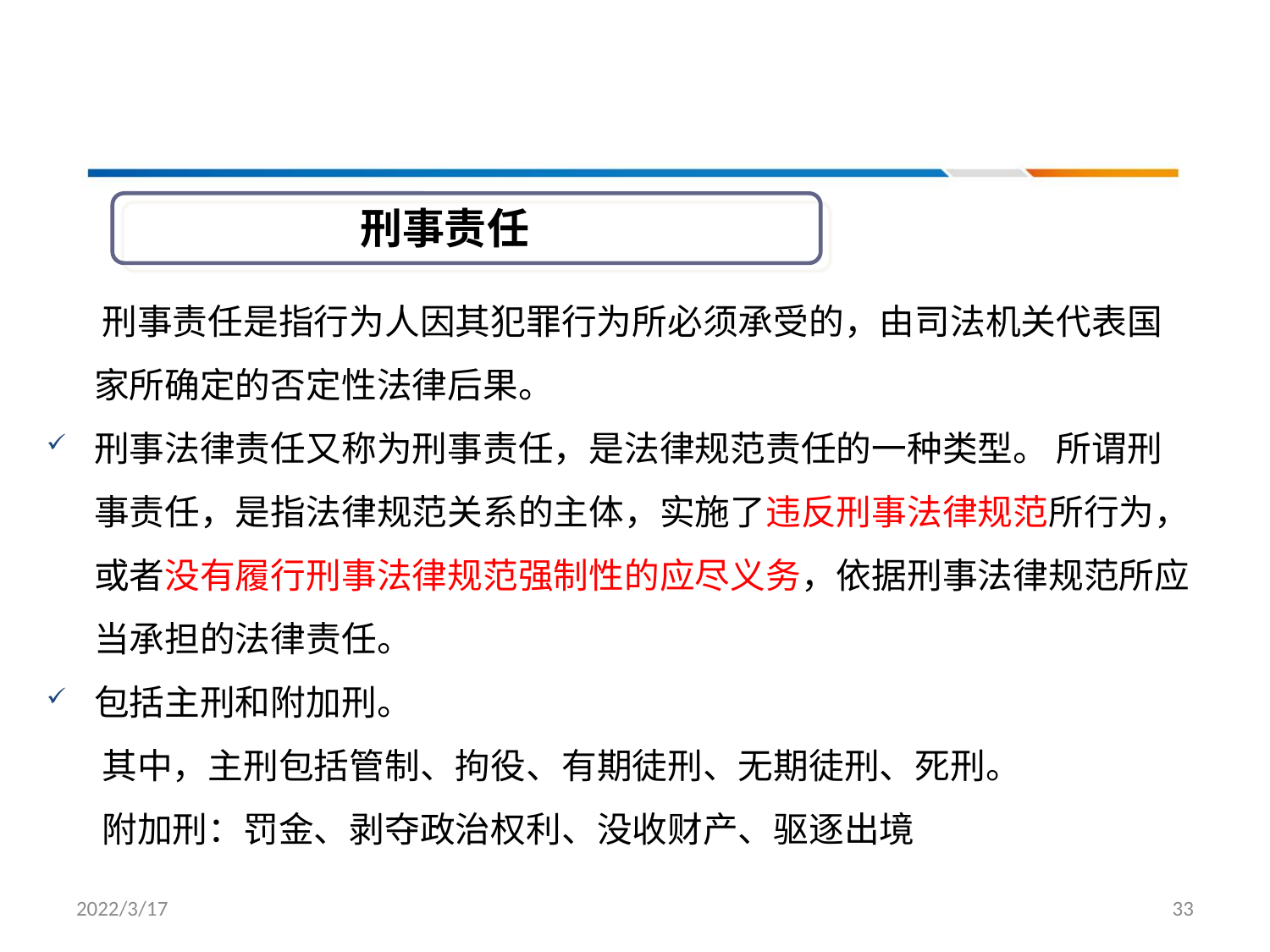

#

刑事责任
      刑事责任是指行为人因其犯罪行为所必须承受的，由司法机关代表国家所确定的否定性法律后果。
刑事法律责任又称为刑事责任，是法律规范责任的一种类型。 所谓刑事责任，是指法律规范关系的主体，实施了违反刑事法律规范所行为，或者没有履行刑事法律规范强制性的应尽义务，依据刑事法律规范所应当承担的法律责任。
包括主刑和附加刑。
      其中，主刑包括管制、拘役、有期徒刑、无期徒刑、死刑。
      附加刑：罚金、剥夺政治权利、没收财产、驱逐出境

2022/3/17

33